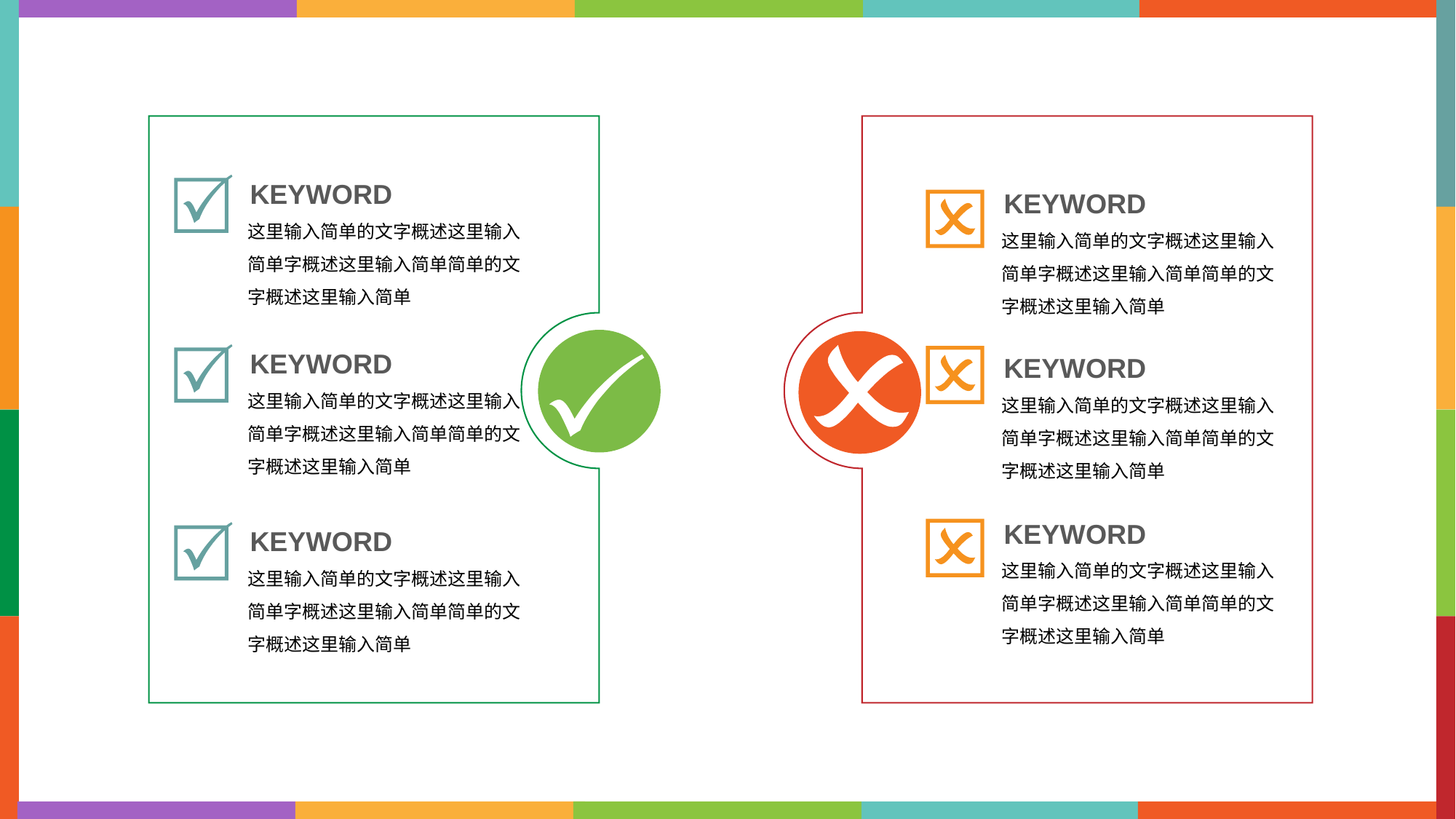

KEYWORD

KEYWORD

这里输入简单的文字概述这里输入简单字概述这里输入简单简单的文字概述这里输入简单
这里输入简单的文字概述这里输入简单字概述这里输入简单简单的文字概述这里输入简单

KEYWORD

KEYWORD

这里输入简单的文字概述这里输入简单字概述这里输入简单简单的文字概述这里输入简单
这里输入简单的文字概述这里输入简单字概述这里输入简单简单的文字概述这里输入简单
KEYWORD

KEYWORD

这里输入简单的文字概述这里输入简单字概述这里输入简单简单的文字概述这里输入简单
这里输入简单的文字概述这里输入简单字概述这里输入简单简单的文字概述这里输入简单